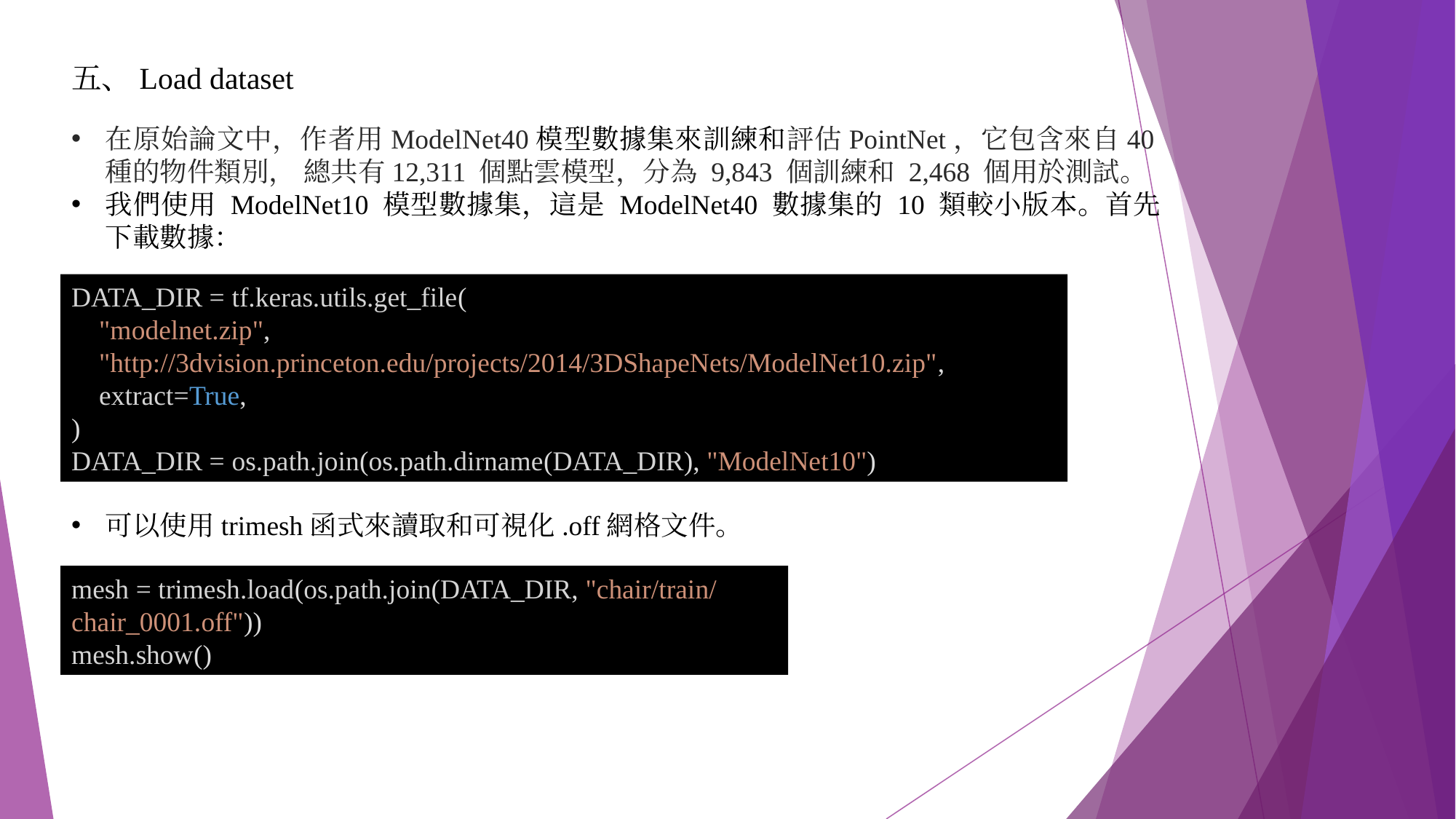

五、Load dataset
在原始論文中，作者用ModelNet40模型數據集來訓練和評估PointNet，它包含來自40種的物件類別， 總共有12,311 個點雲模型，分為 9,843 個訓練和 2,468 個用於測試。
我們使用 ModelNet10 模型數據集，這是 ModelNet40 數據集的 10 類較小版本。首先下載數據：
DATA_DIR = tf.keras.utils.get_file(
    "modelnet.zip",
    "http://3dvision.princeton.edu/projects/2014/3DShapeNets/ModelNet10.zip",
    extract=True,
)
DATA_DIR = os.path.join(os.path.dirname(DATA_DIR), "ModelNet10")
可以使用trimesh函式來讀取和可視化.off網格文件。
mesh = trimesh.load(os.path.join(DATA_DIR, "chair/train/chair_0001.off"))
mesh.show()